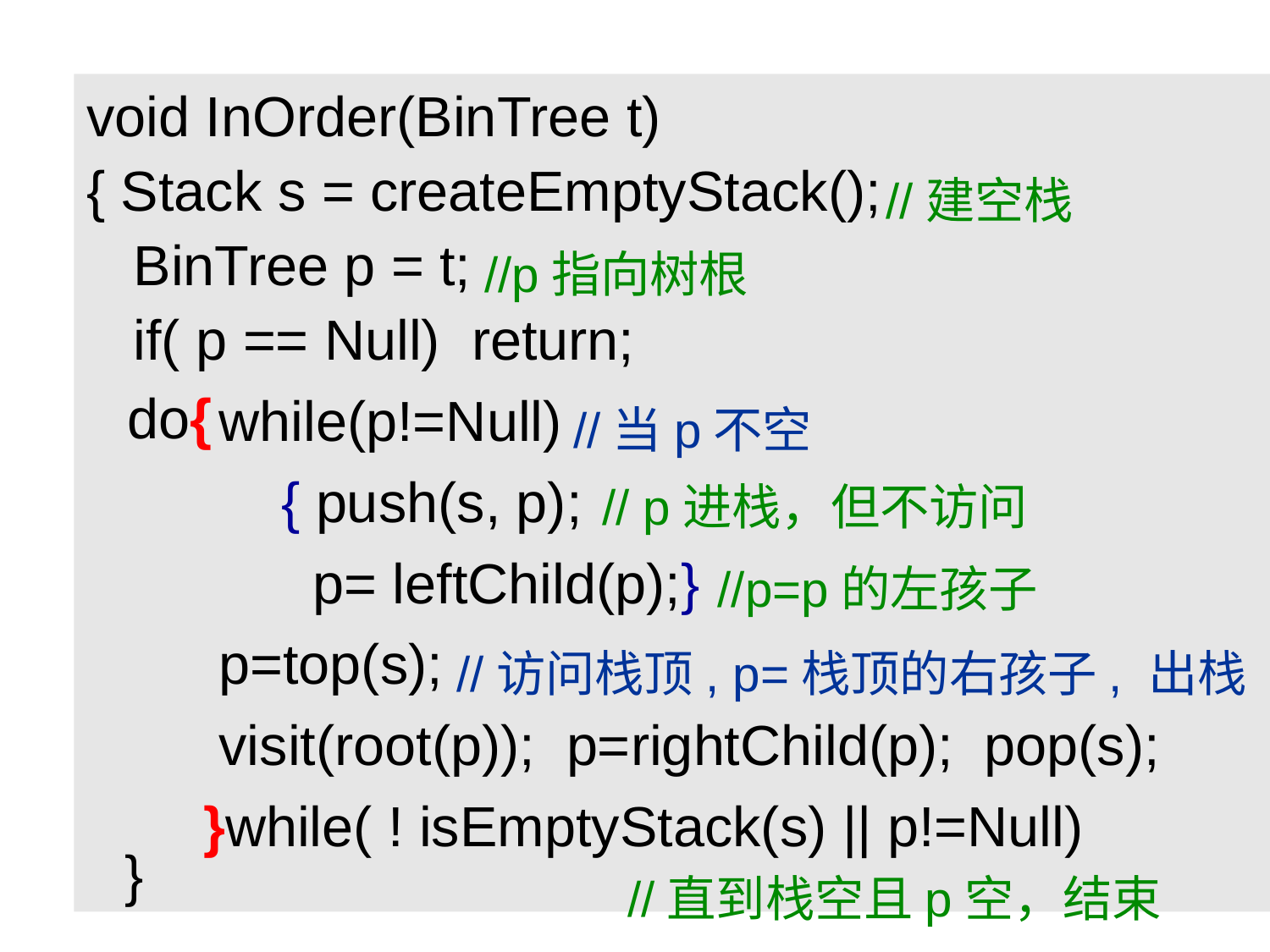

void InOrder(BinTree t)
{ Stack s = createEmptyStack();
   BinTree p = t;
   if( p == Null)  return;
      while(p!=Null)
          { push(s, p);
            p= leftChild(p);}
      p=top(s);
      visit(root(p));  p=rightChild(p);  pop(s);
     }while( ! isEmptyStack(s) || p!=Null)
}
//建空栈
//p指向树根
do{
//当p不空
// p进栈，但不访问
//p=p的左孩子
//访问栈顶, p=栈顶的右孩子, 出栈
//直到栈空且p空，结束